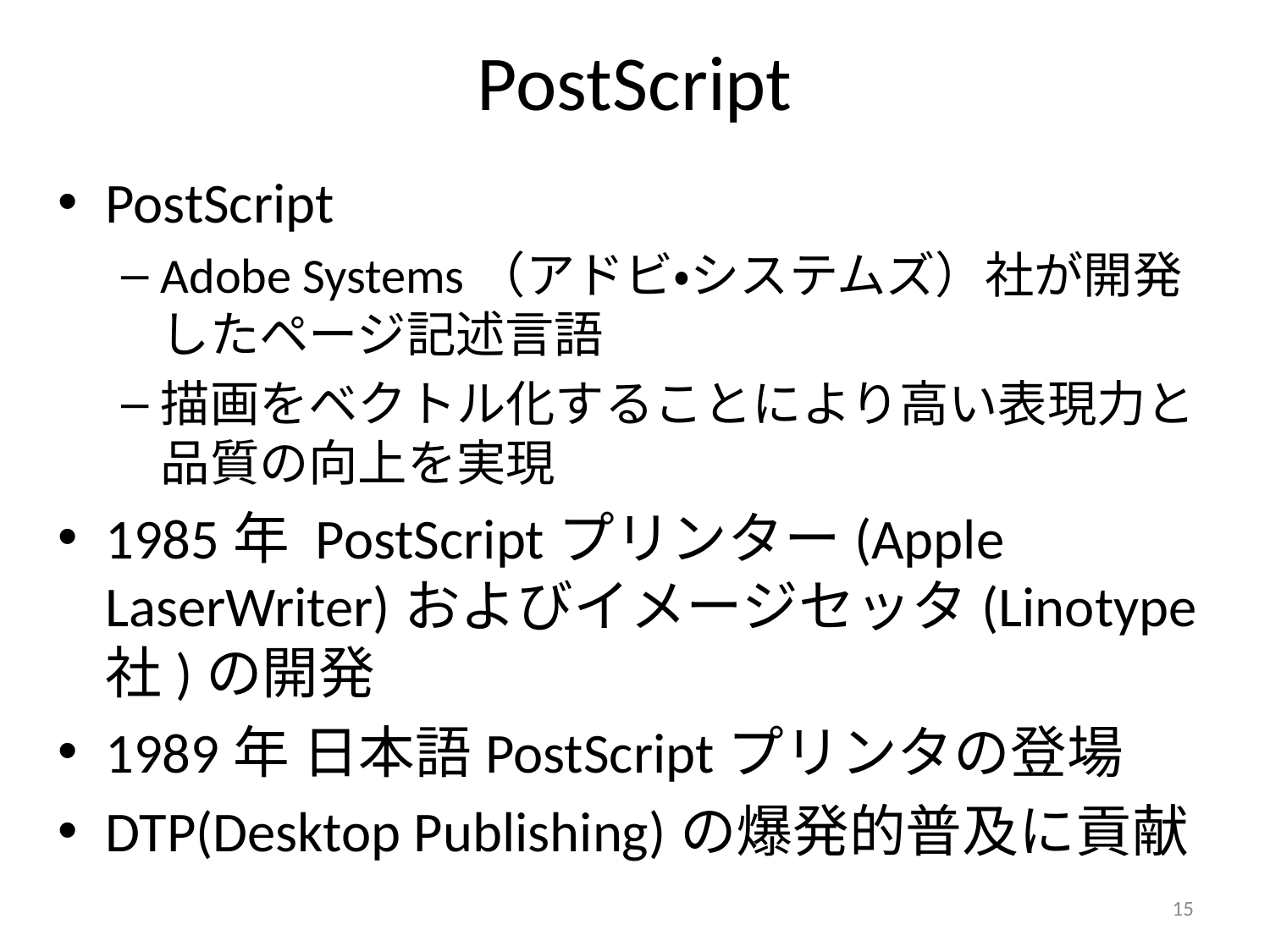

# PostScript
PostScript
Adobe Systems（アドビ・システムズ）社が開発したページ記述言語
描画をベクトル化することにより高い表現力と品質の向上を実現
1985年 PostScriptプリンター(Apple LaserWriter)およびイメージセッタ(Linotype社)の開発
1989年 日本語PostScriptプリンタの登場
DTP(Desktop Publishing)の爆発的普及に貢献
15